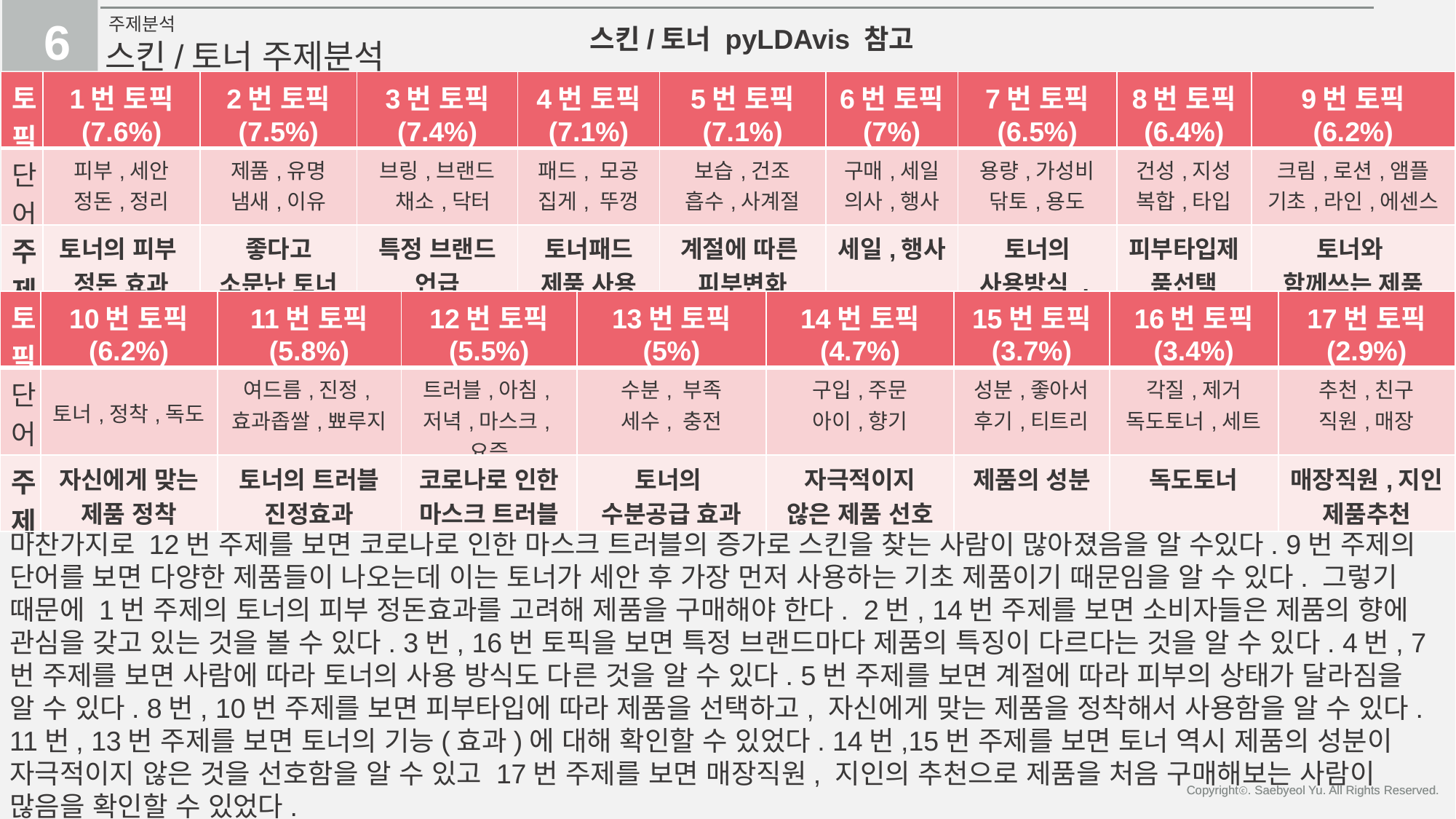

6
주제분석
스킨/토너 주제분석
스킨/토너 pyLDAvis 참고
| 토픽 | 1번 토픽 (7.6%) | 2번 토픽 (7.5%) | 3번 토픽 (7.4%) | 4번 토픽 (7.1%) | 5번 토픽 (7.1%) | 6번 토픽 (7%) | 7번 토픽 (6.5%) | 8번 토픽 (6.4%) | 9번 토픽 (6.2%) |
| --- | --- | --- | --- | --- | --- | --- | --- | --- | --- |
| 단어 | 피부,세안 정돈,정리 | 제품,유명 냄새,이유 | 브링,브랜드 채소,닥터 | 패드, 모공 집게, 뚜껑 | 보습,건조 흡수,사계절 | 구매,세일 의사,행사 | 용량,가성비 닦토,용도 | 건성,지성 복합,타입 | 크림,로션,앰플 기초,라인,에센스 |
| 주제 | 토너의 피부 정돈 효과 | 좋다고 소문난 토너 향 | 특정 브랜드 언급 | 토너패드 제품 사용 | 계절에 따른 피부변화 | 세일,행사 | 토너의 사용방식 ,가성비 | 피부타입제품선택 | 토너와 함께쓰는 제품 |
| 토픽 | 10번 토픽 (6.2%) | 11번 토픽 (5.8%) | 12번 토픽 (5.5%) | 13번 토픽 (5%) | 14번 토픽 (4.7%) | 15번 토픽 (3.7%) | 16번 토픽 (3.4%) | 17번 토픽 (2.9%) |
| --- | --- | --- | --- | --- | --- | --- | --- | --- |
| 단어 | 토너,정착,독도 | 여드름,진정,효과좁쌀,뾰루지 | 트러블,아침,저녁,마스크,요즘 | 수분, 부족 세수, 충전 | 구입,주문 아이,향기 | 성분,좋아서 후기,티트리 | 각질,제거 독도토너,세트 | 추천,친구 직원,매장 |
| 주제 | 자신에게 맞는 제품 정착 | 토너의 트러블 진정효과 | 코로나로 인한 마스크 트러블 | 토너의 수분공급 효과 | 자극적이지 않은 제품 선호 | 제품의 성분 | 독도토너 | 매장직원,지인 제품추천 |

마찬가지로 12번 주제를 보면 코로나로 인한 마스크 트러블의 증가로 스킨을 찾는 사람이 많아졌음을 알 수있다. 9번 주제의 단어를 보면 다양한 제품들이 나오는데 이는 토너가 세안 후 가장 먼저 사용하는 기초 제품이기 때문임을 알 수 있다. 그렇기 때문에 1번 주제의 토너의 피부 정돈효과를 고려해 제품을 구매해야 한다.  2번, 14번 주제를 보면 소비자들은 제품의 향에 관심을 갖고 있는 것을 볼 수 있다. 3번, 16번 토픽을 보면 특정 브랜드마다 제품의 특징이 다르다는 것을 알 수 있다. 4번, 7번 주제를 보면 사람에 따라 토너의 사용 방식도 다른 것을 알 수 있다. 5번 주제를 보면 계절에 따라 피부의 상태가 달라짐을 알 수 있다. 8번, 10번 주제를 보면 피부타입에 따라 제품을 선택하고, 자신에게 맞는 제품을 정착해서 사용함을 알 수 있다. 11번, 13번 주제를 보면 토너의 기능(효과)에 대해 확인할 수 있었다. 14번,15번 주제를 보면 토너 역시 제품의 성분이 자극적이지 않은 것을 선호함을 알 수 있고 17번 주제를 보면 매장직원, 지인의 추천으로 제품을 처음 구매해보는 사람이 많음을 확인할 수 있었다.
Copyrightⓒ. Saebyeol Yu. All Rights Reserved.